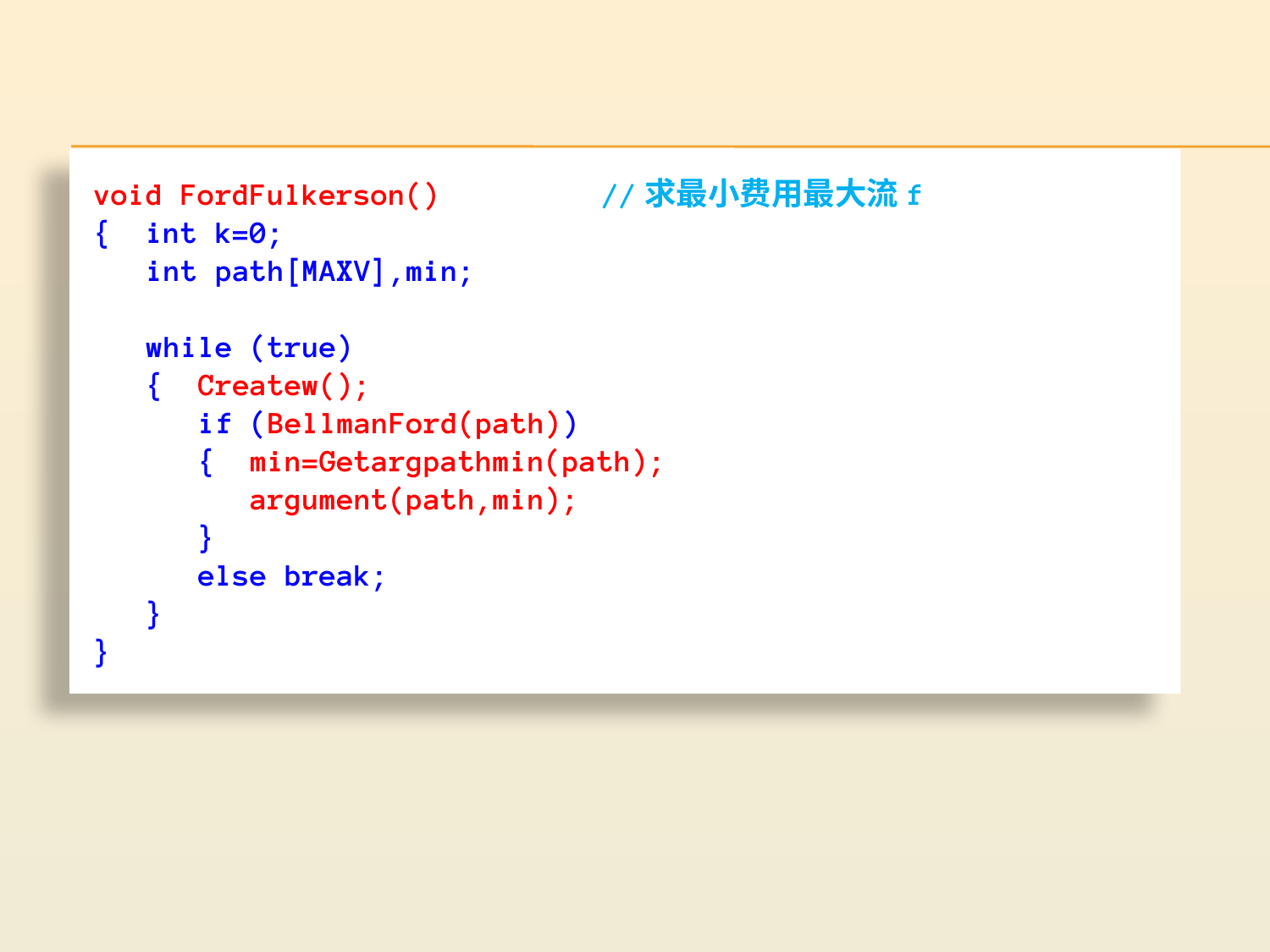

void FordFulkerson()		//求最小费用最大流f
{  int k=0;
   int path[MAXV],min;
   while (true)
   {  Createw();
      if (BellmanFord(path))
      {  min=Getargpathmin(path);
         argument(path,min);
      }
      else break;
   }
}